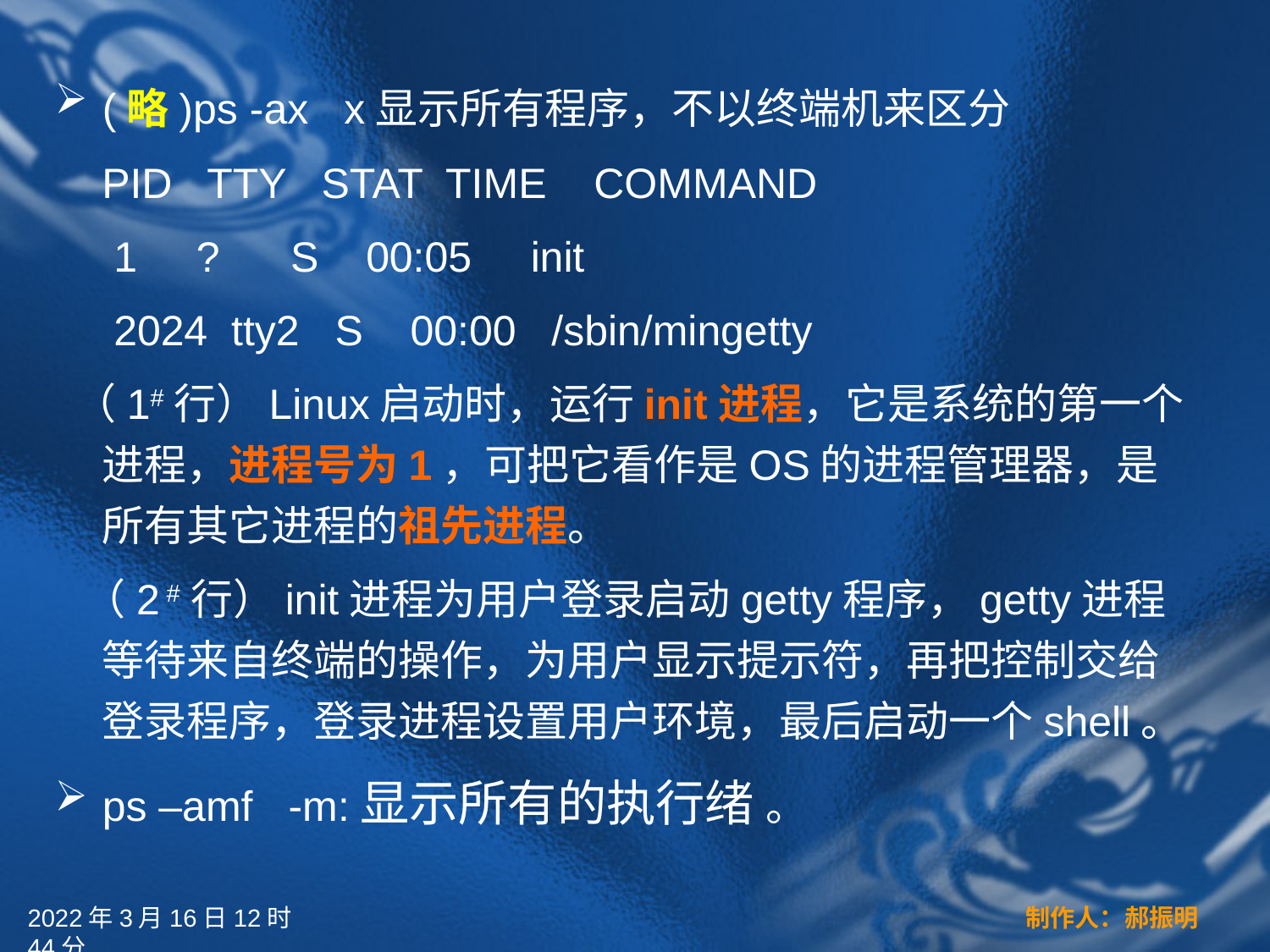

(略)ps -ax   x显示所有程序，不以终端机来区分
    PID   TTY   STAT  TIME    COMMAND
     1     ?      S    00:05     init
     2024  tty2   S    00:00   /sbin/mingetty
 （1#行）Linux启动时，运行init进程，它是系统的第一个进程，进程号为1，可把它看作是OS的进程管理器，是所有其它进程的祖先进程。
  （2 #行）init进程为用户登录启动getty程序，getty进程等待来自终端的操作，为用户显示提示符，再把控制交给登录程序，登录进程设置用户环境，最后启动一个shell。
ps –amf   -m:显示所有的执行绪 。
2022年3月16日12时44分
制作人：郝振明